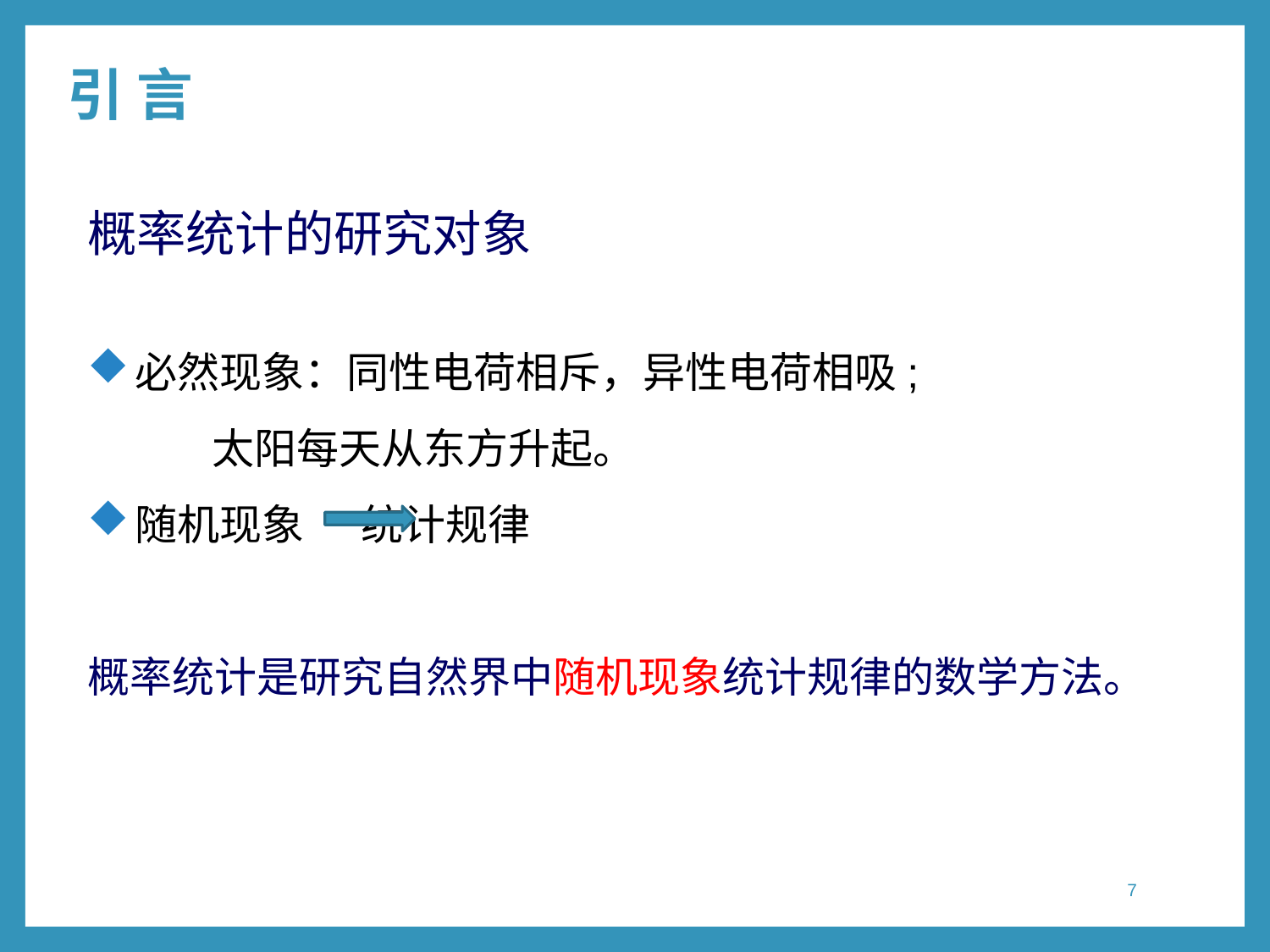

# 引 言
概率统计的研究对象

必然现象：同性电荷相斥，异性电荷相吸;
            太阳每天从东方升起。
随机现象      统计规律

概率统计是研究自然界中随机现象统计规律的数学方法。

7